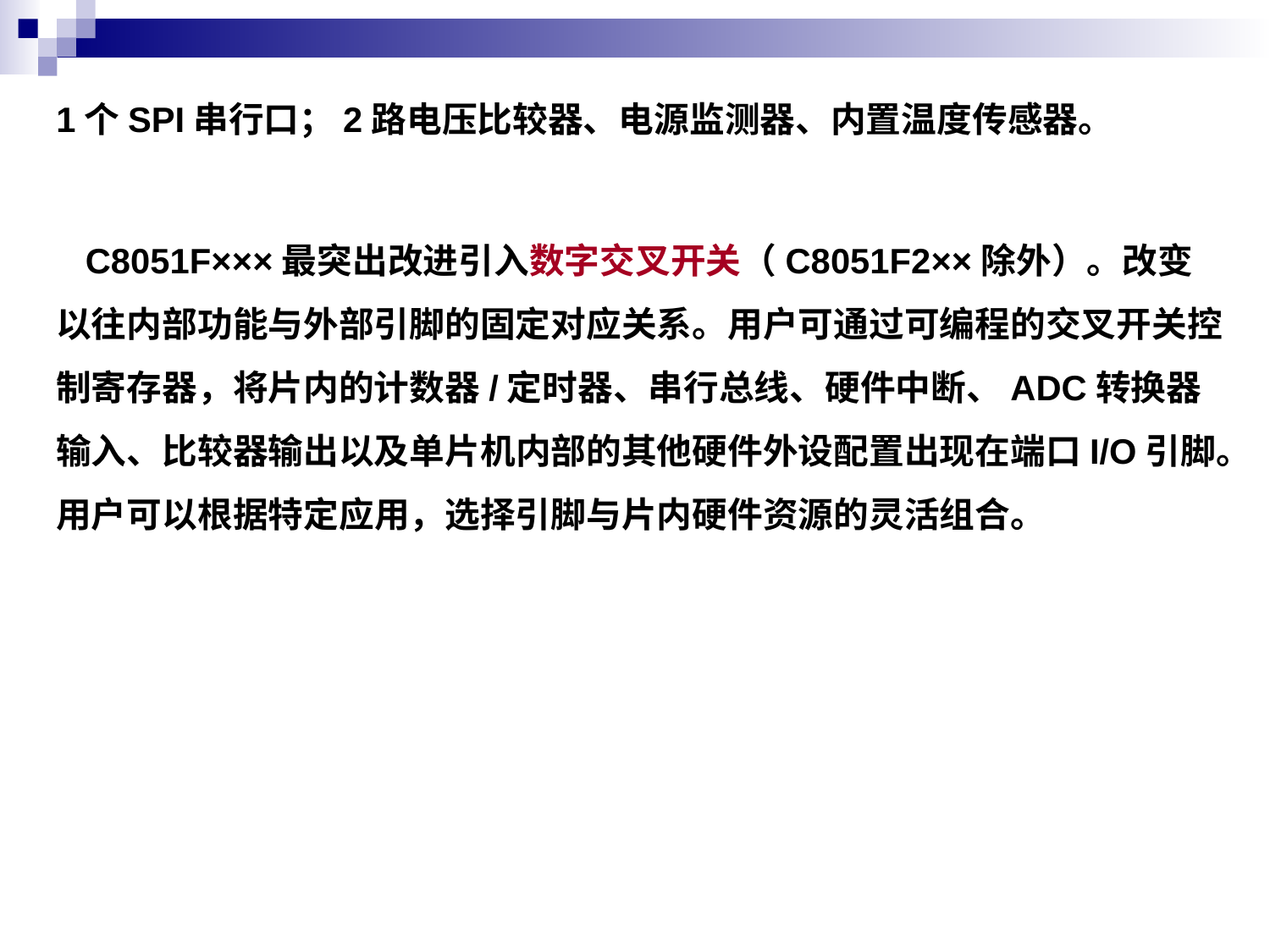

1个SPI串行口；2路电压比较器、电源监测器、内置温度传感器。

   C8051F×××最突出改进引入数字交叉开关（C8051F2××除外）。改变以往内部功能与外部引脚的固定对应关系。用户可通过可编程的交叉开关控制寄存器，将片内的计数器/定时器、串行总线、硬件中断、ADC转换器输入、比较器输出以及单片机内部的其他硬件外设配置出现在端口I/O引脚。用户可以根据特定应用，选择引脚与片内硬件资源的灵活组合。